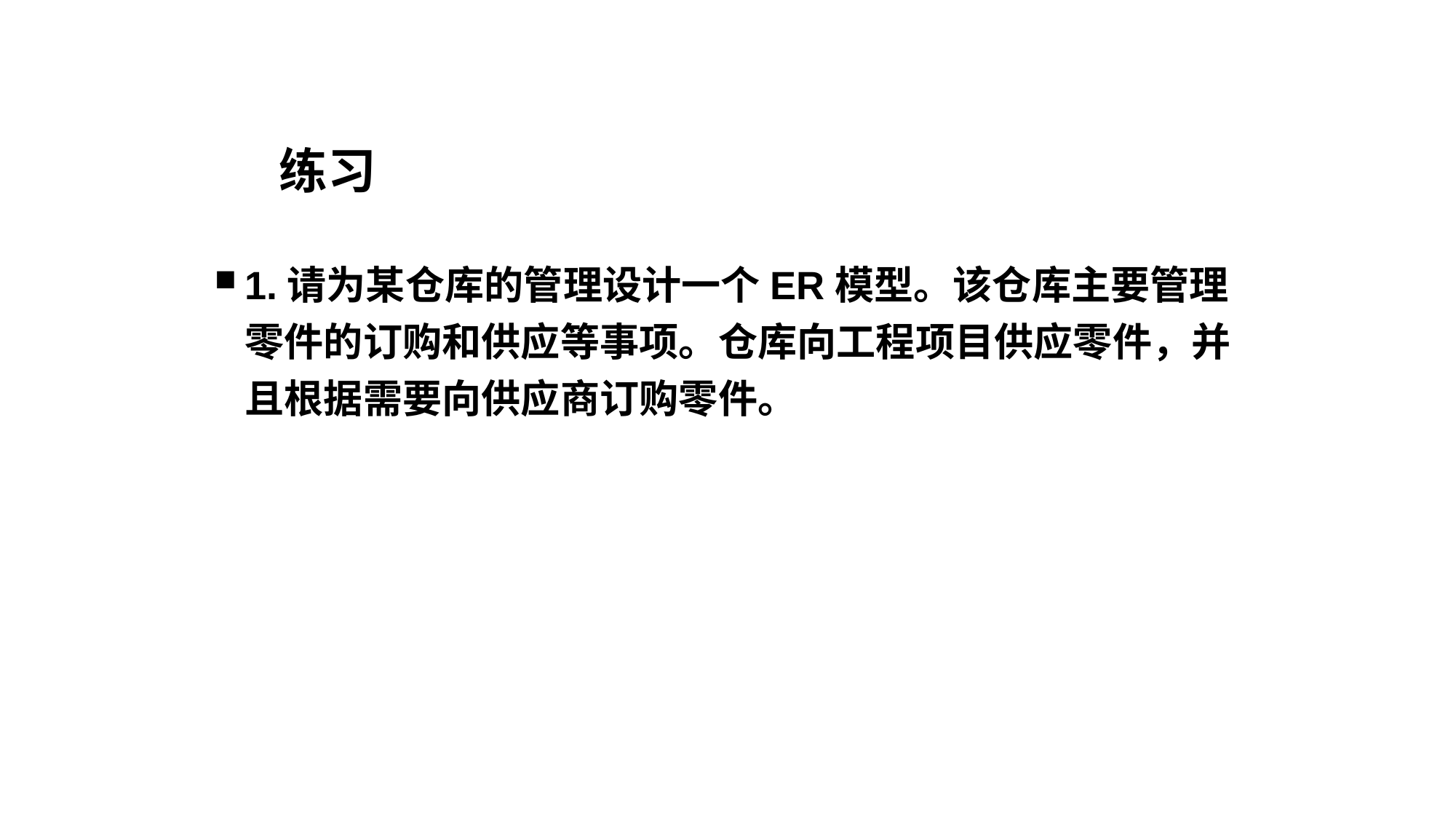

作业及解答（第5章）
练习
1.请为某仓库的管理设计一个ER模型。该仓库主要管理零件的订购和供应等事项。仓库向工程项目供应零件，并且根据需要向供应商订购零件。